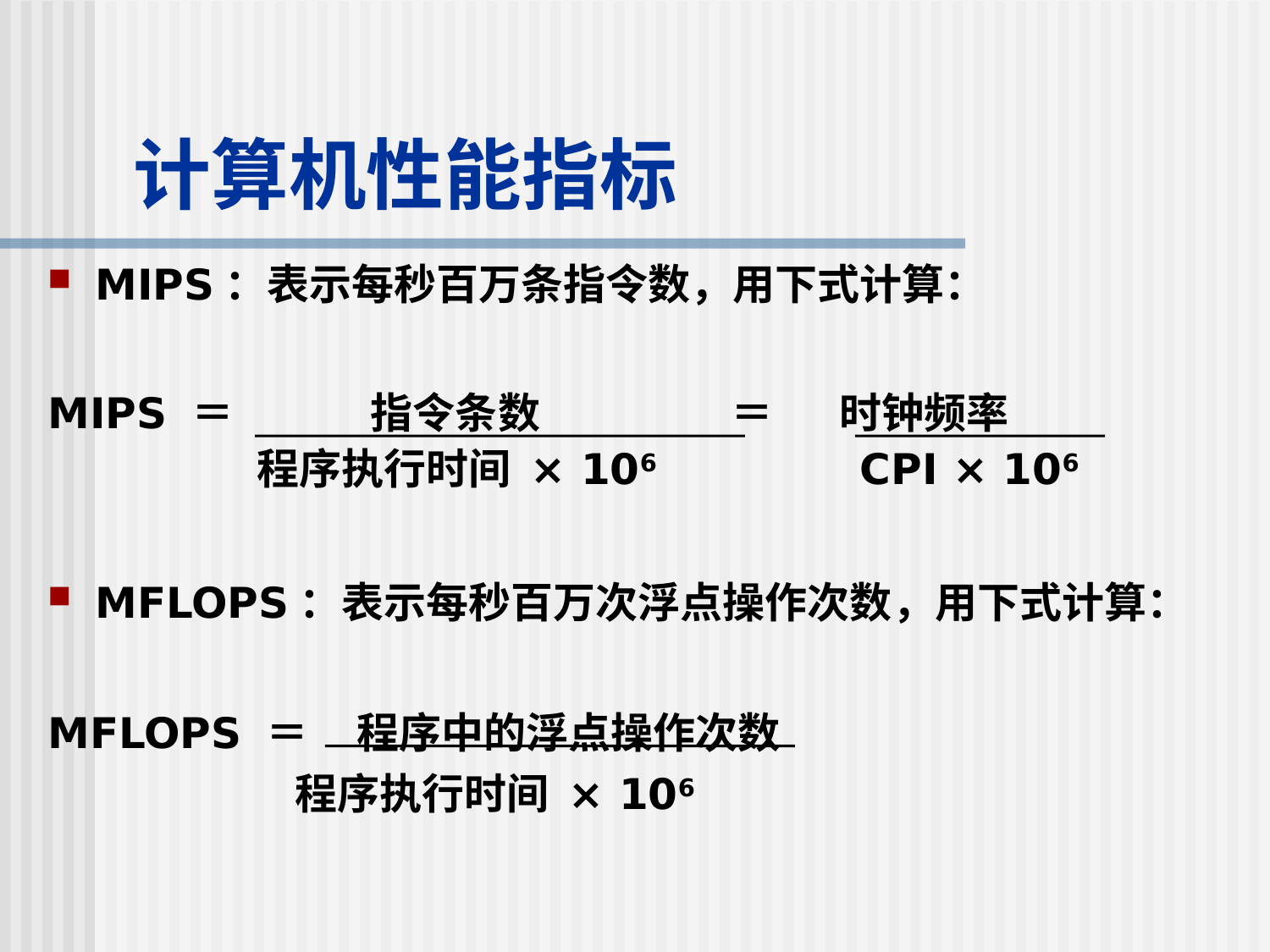

# 计算机性能指标
MIPS：表示每秒百万条指令数，用下式计算：

MIPS ＝ 　　　指令条数                    ＝       时钟频率
                 程序执行时间 × 106              CPI × 106

MFLOPS：表示每秒百万次浮点操作次数，用下式计算：
MFLOPS ＝     程序中的浮点操作次数
                     程序执行时间 × 106

9